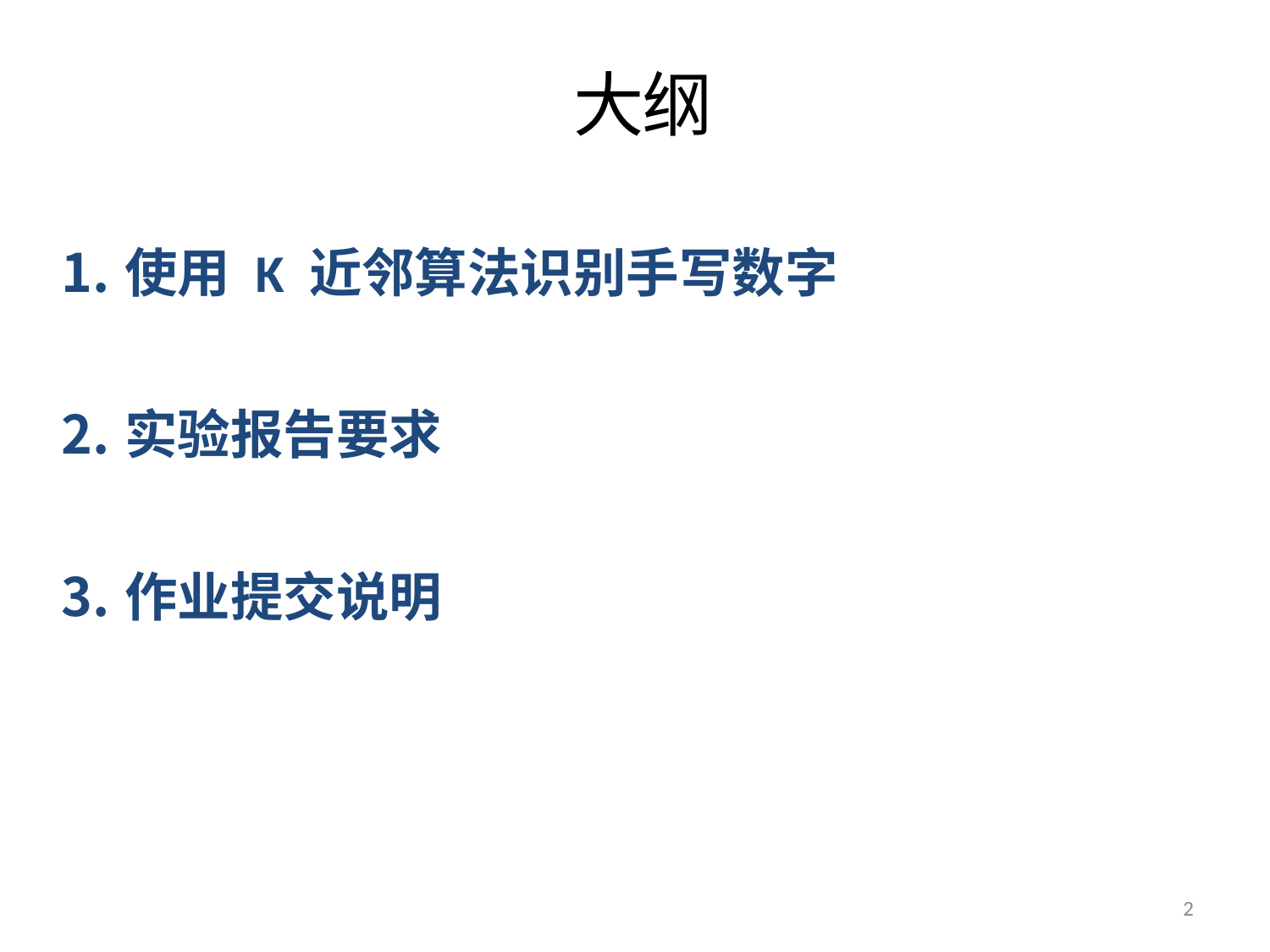

# 大纲
使用 K 近邻算法识别手写数字
实验报告要求
作业提交说明
2